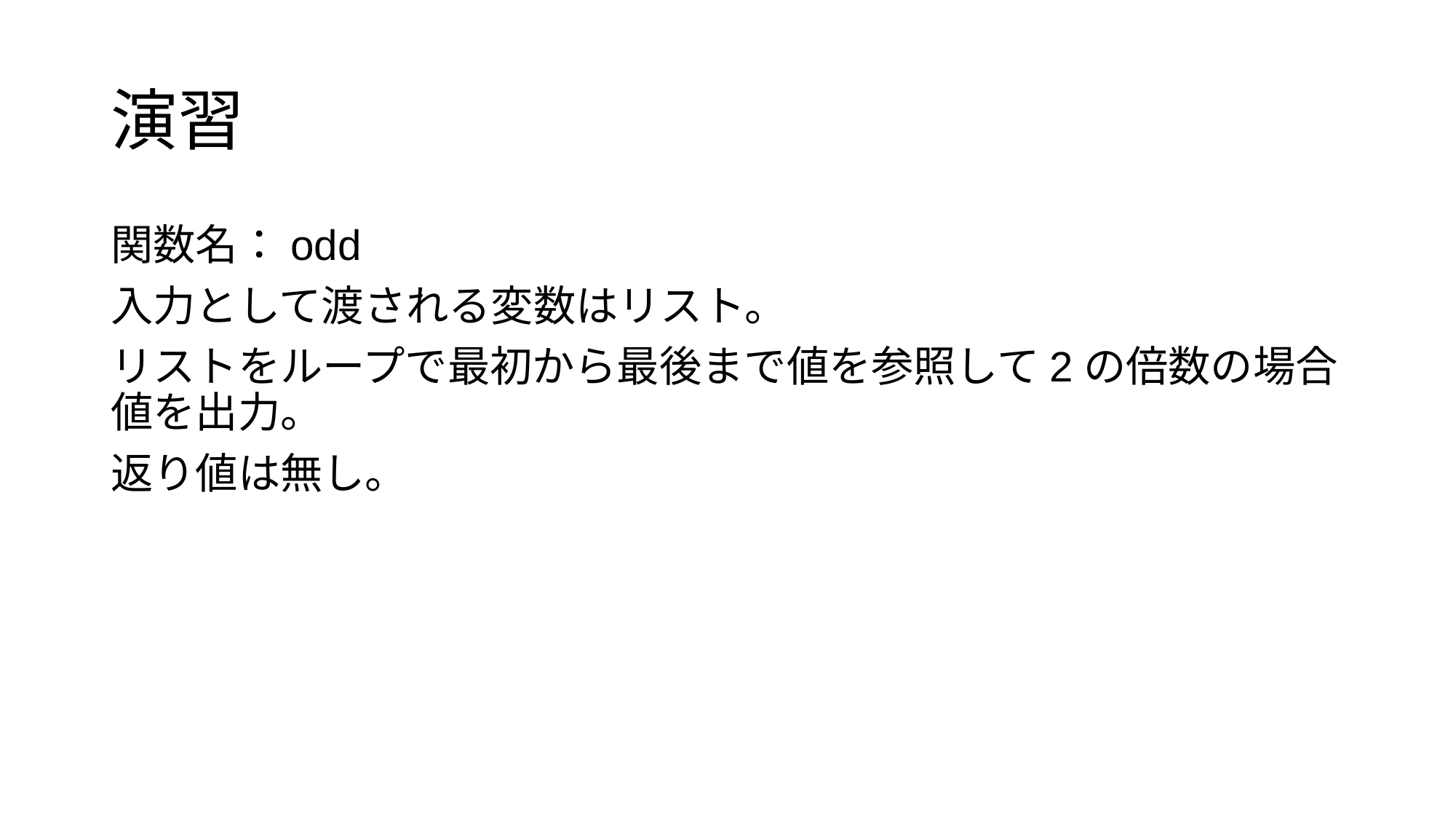

# 演習
関数名：odd
入力として渡される変数はリスト。
リストをループで最初から最後まで値を参照して2の倍数の場合値を出力。
返り値は無し。